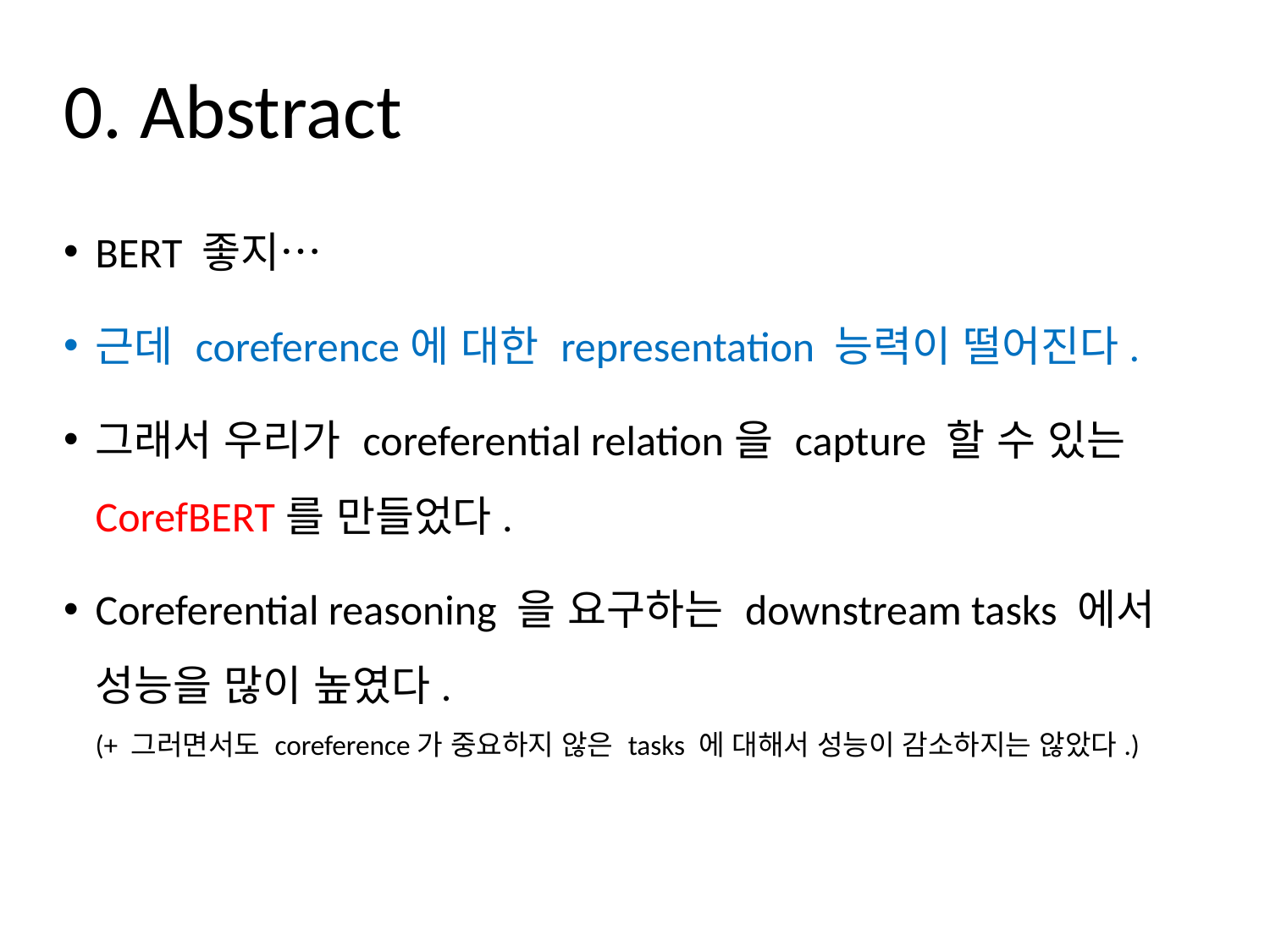

# 0. Abstract
BERT 좋지…
근데 coreference에 대한 representation 능력이 떨어진다.
그래서 우리가 coreferential relation을 capture 할 수 있는 CorefBERT를 만들었다.
Coreferential reasoning 을 요구하는 downstream tasks 에서 성능을 많이 높였다.
(+ 그러면서도 coreference가 중요하지 않은 tasks 에 대해서 성능이 감소하지는 않았다.)